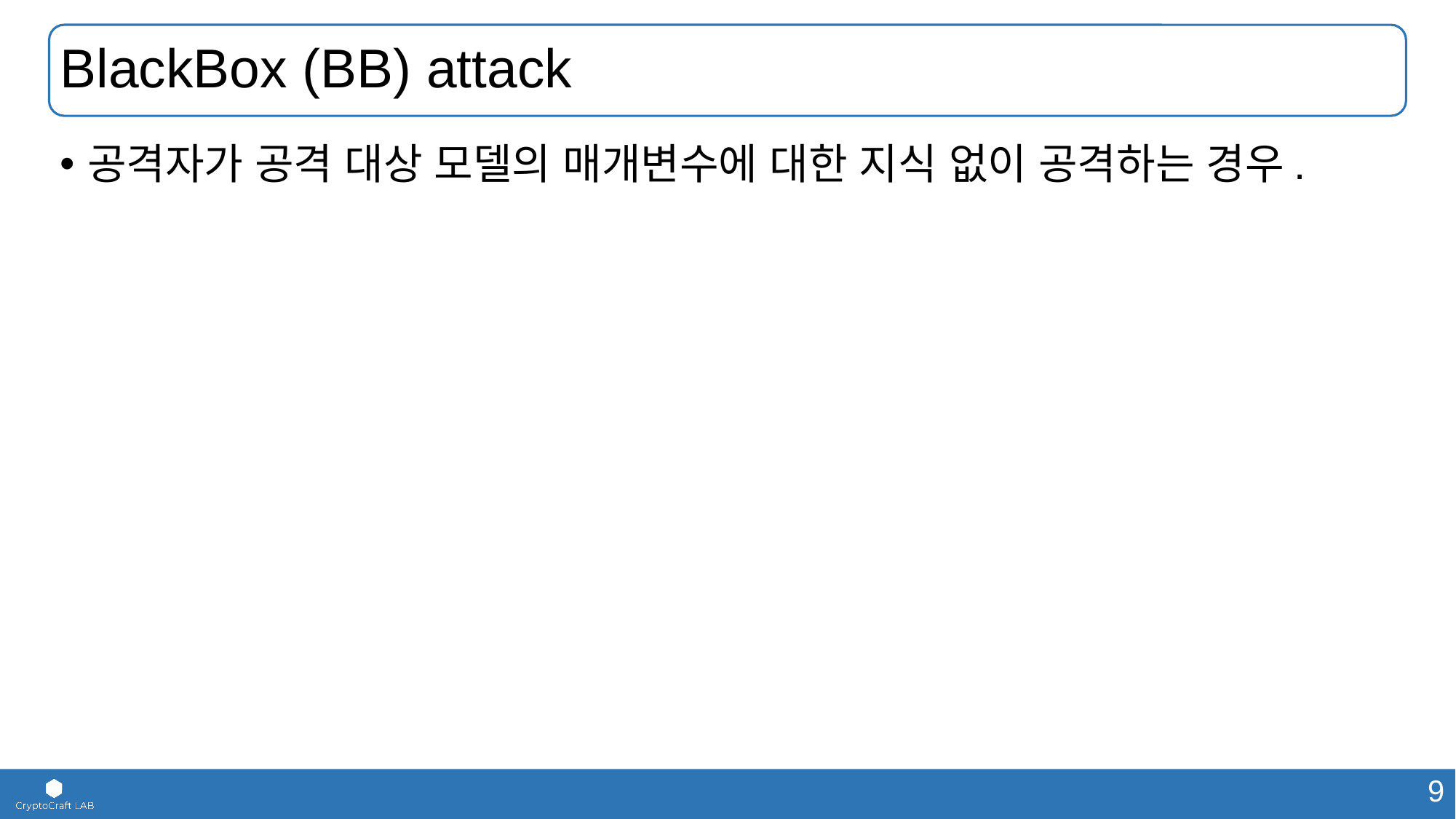

# BlackBox (BB) attack
공격자가 공격 대상 모델의 매개변수에 대한 지식 없이 공격하는 경우.